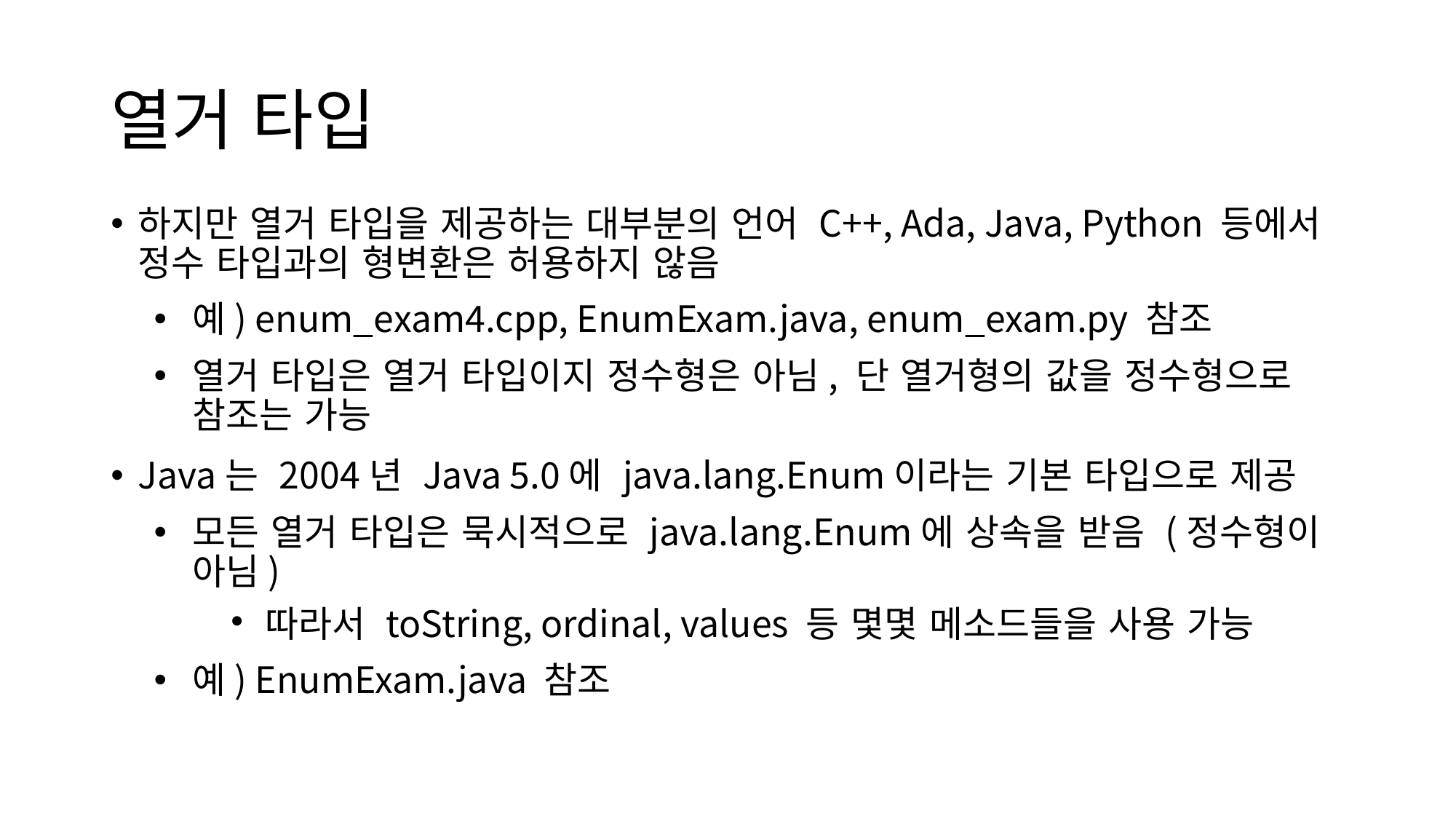

# 열거 타입
하지만 열거 타입을 제공하는 대부분의 언어 C++, Ada, Java, Python 등에서 정수 타입과의 형변환은 허용하지 않음
예) enum_exam4.cpp, EnumExam.java, enum_exam.py 참조
열거 타입은 열거 타입이지 정수형은 아님, 단 열거형의 값을 정수형으로 참조는 가능
Java는 2004년 Java 5.0에 java.lang.Enum이라는 기본 타입으로 제공
모든 열거 타입은 묵시적으로 java.lang.Enum에 상속을 받음 (정수형이 아님)
따라서 toString, ordinal, values 등 몇몇 메소드들을 사용 가능
예) EnumExam.java 참조